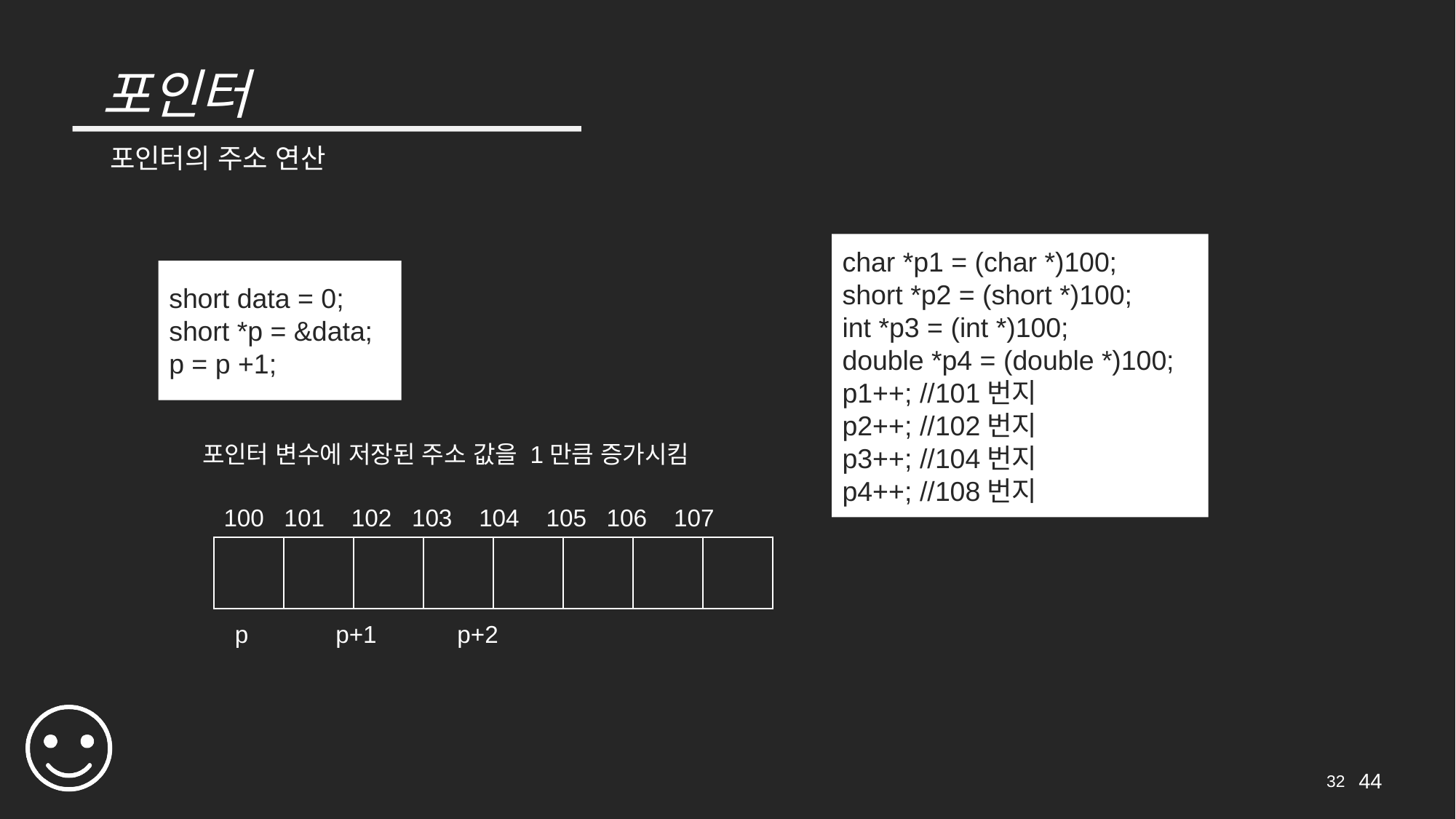

# 포인터

포인터의 주소 연산
char *p1 = (char *)100;
short *p2 = (short *)100;
int *p3 = (int *)100;
double *p4 = (double *)100;
p1++; //101번지
p2++; //102번지
p3++; //104번지
p4++; //108번지
short data = 0;
short *p = &data;
p = p +1;
포인터 변수에 저장된 주소 값을 1만큼 증가시킴
100   101    102   103    104    105   106    107
|  |  |  |  |  |  |  |  |
| --- | --- | --- | --- | --- | --- | --- | --- |
p             p+1            p+2
32